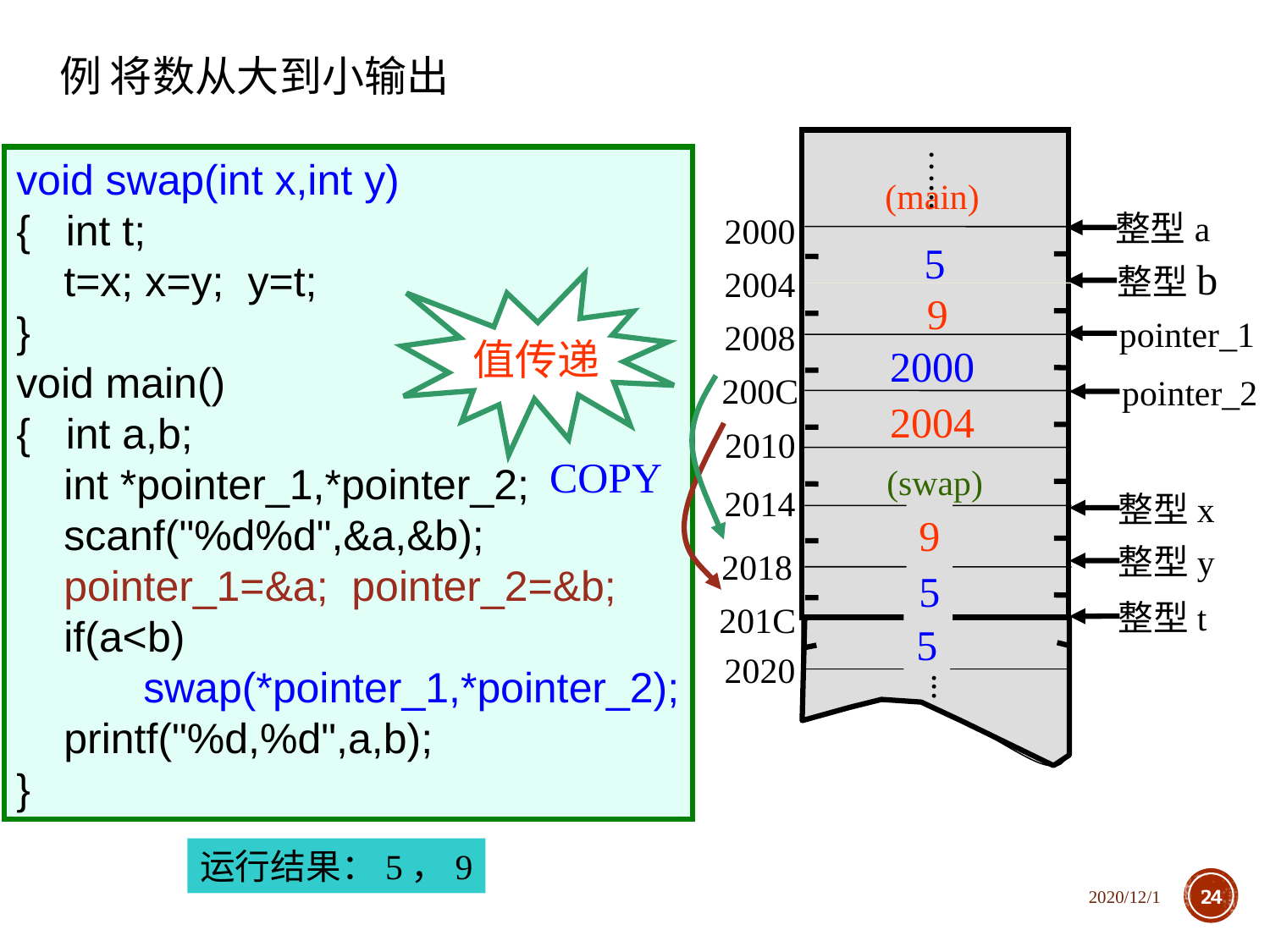

例 将数从大到小输出

…...
2000

2004

2008

200C

2010

2014

2018

201C

2020

...
void swap(int x,int y)
{   int t;
    t=x; x=y;  y=t;
}
void main()
{   int a,b;
    int *pointer_1,*pointer_2;
    scanf("%d%d",&a,&b);
    pointer_1=&a;  pointer_2=&b;
    if(a<b)
	swap(*pointer_1,*pointer_2);
    printf("%d,%d",a,b);
}
(main)
整型a

  整型b

pointer_1

pointer_2

5
9
值传递
2000

5
2004

9
COPY
(swap)
整型x

整型y

整型t

9
5
5
运行结果：5，9
2020/12/1
24